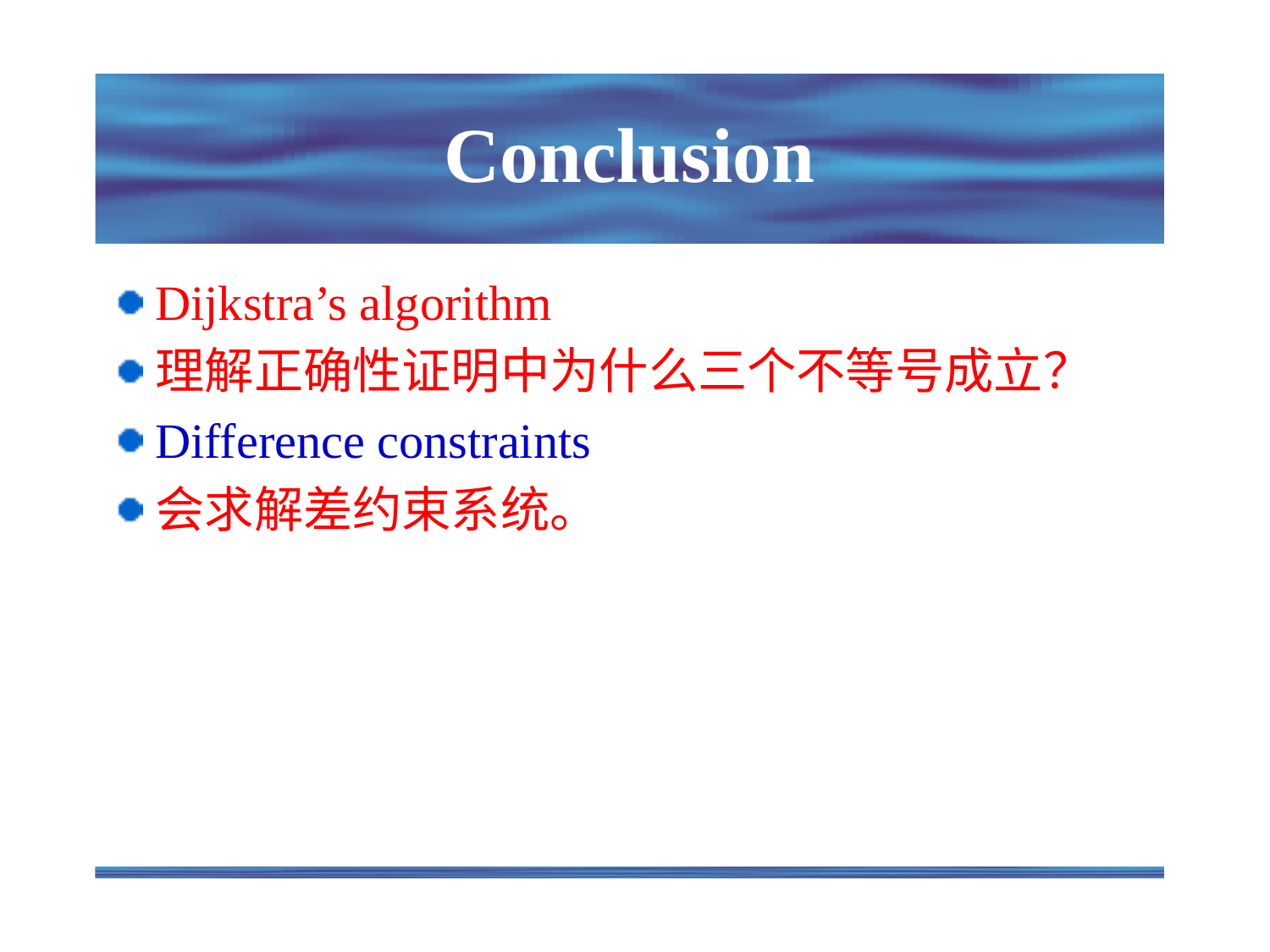

# Conclusion
Dijkstra’s algorithm
理解正确性证明中为什么三个不等号成立？
Difference constraints
会求解差约束系统。